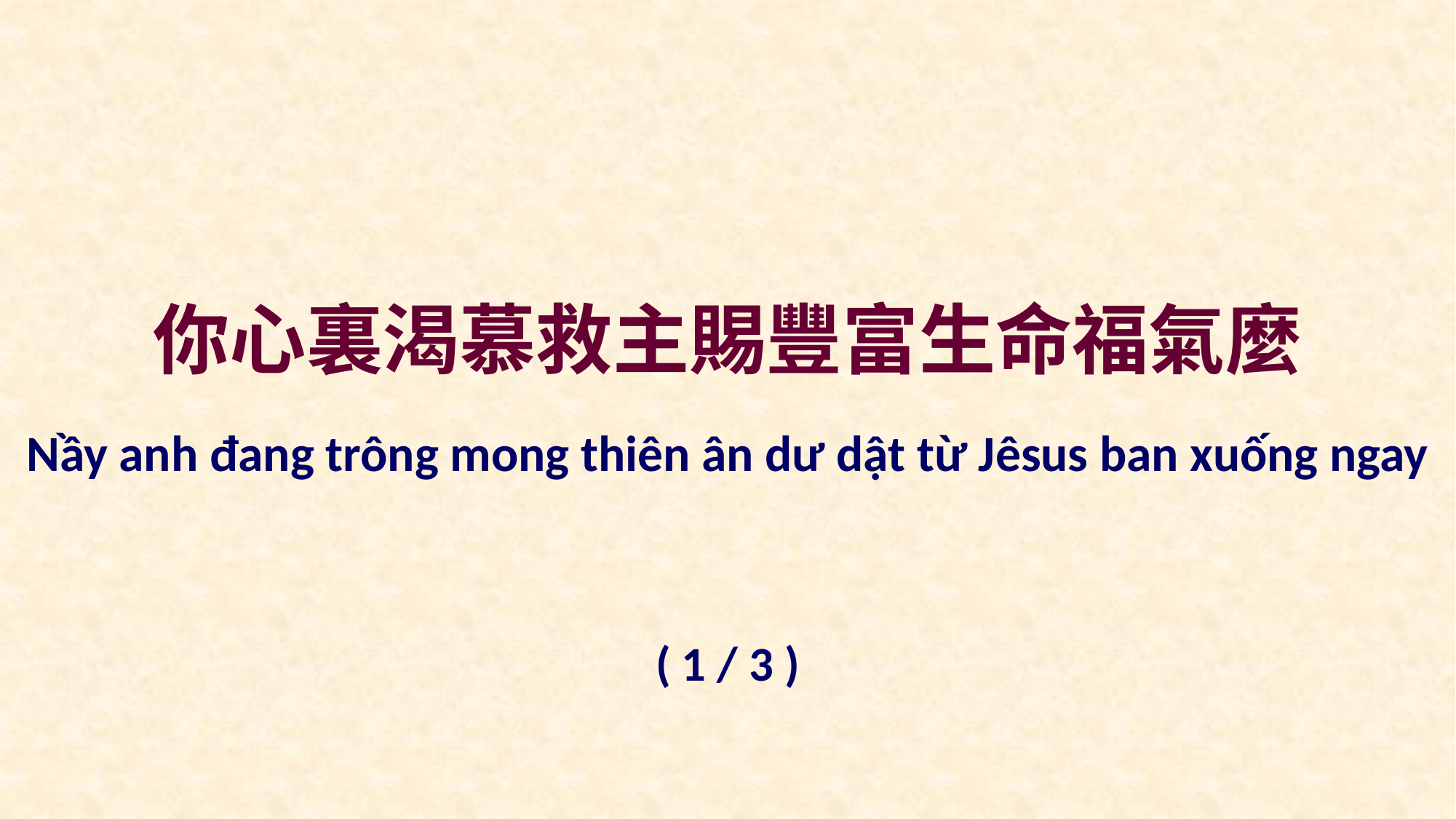

你心裏渴慕救主賜豐富生命福氣麼
Nầy anh đang trông mong thiên ân dư dật từ Jêsus ban xuống ngay
( 1 / 3 )